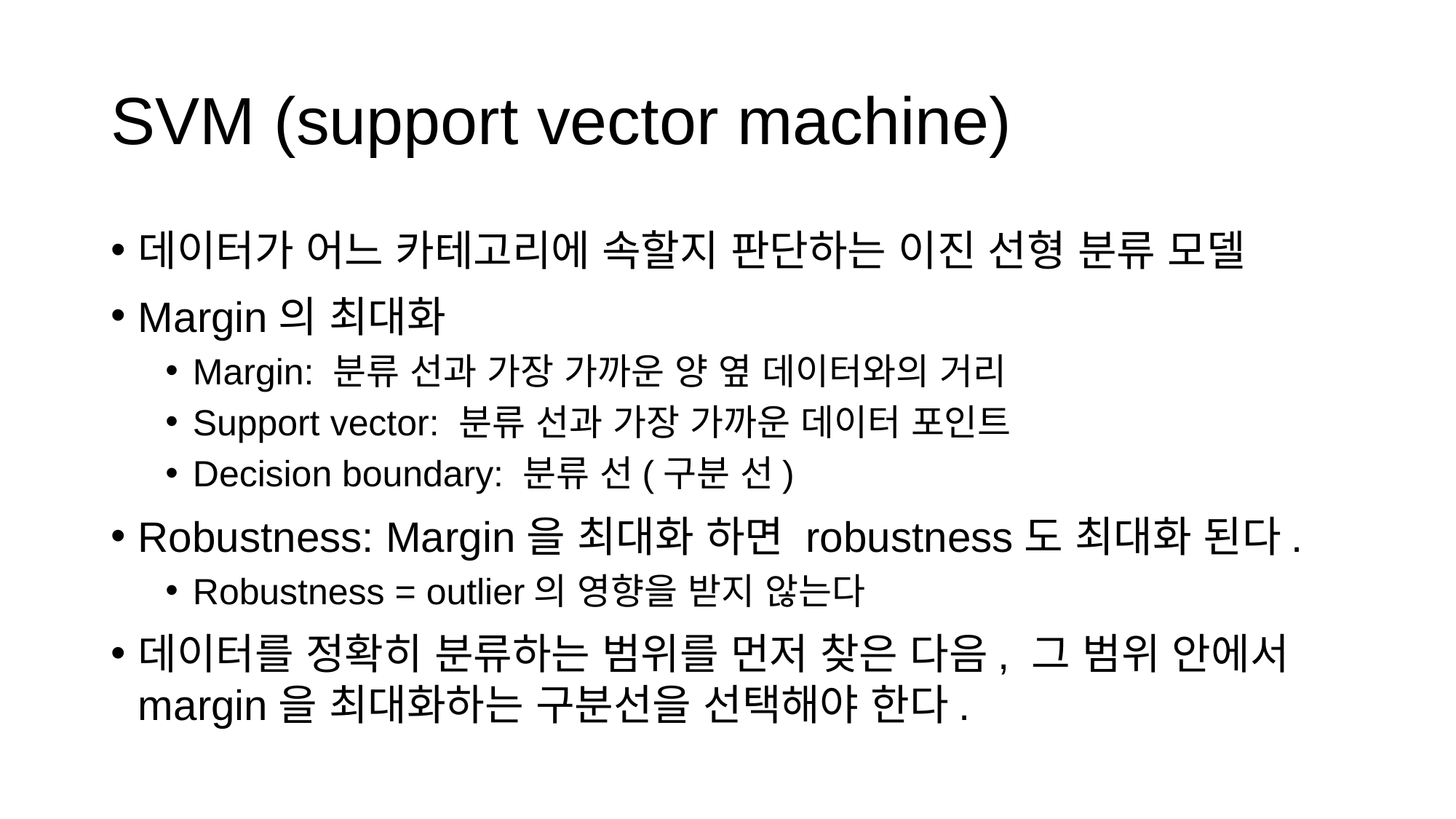

# SVM (support vector machine)
데이터가 어느 카테고리에 속할지 판단하는 이진 선형 분류 모델
Margin의 최대화
Margin: 분류 선과 가장 가까운 양 옆 데이터와의 거리
Support vector: 분류 선과 가장 가까운 데이터 포인트
Decision boundary: 분류 선(구분 선)
Robustness: Margin을 최대화 하면 robustness도 최대화 된다.
Robustness = outlier의 영향을 받지 않는다
데이터를 정확히 분류하는 범위를 먼저 찾은 다음, 그 범위 안에서 margin을 최대화하는 구분선을 선택해야 한다.